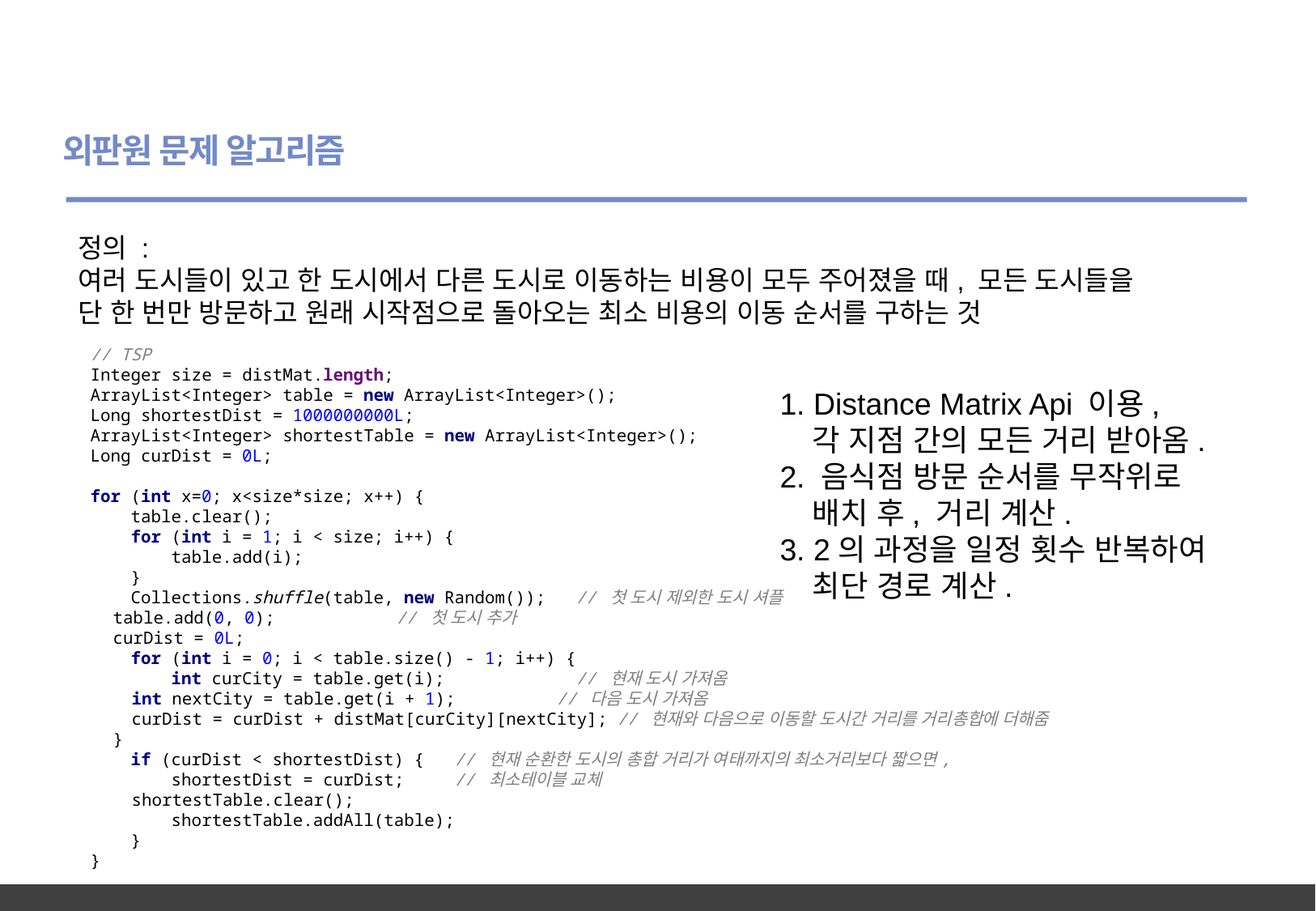

외판원 문제 알고리즘

정의 :
여러 도시들이 있고 한 도시에서 다른 도시로 이동하는 비용이 모두 주어졌을 때, 모든 도시들을 단 한 번만 방문하고 원래 시작점으로 돌아오는 최소 비용의 이동 순서를 구하는 것
// TSP
Integer size = distMat.length;
ArrayList<Integer> table = new ArrayList<Integer>();
Long shortestDist = 1000000000L;
ArrayList<Integer> shortestTable = new ArrayList<Integer>();
Long curDist = 0L;
for (int x=0; x<size*size; x++) {
    table.clear();
    for (int i = 1; i < size; i++) {
        table.add(i);
    }
    Collections.shuffle(table, new Random());   // 첫 도시 제외한 도시 셔플
    table.add(0, 0);            // 첫 도시 추가
    curDist = 0L;
    for (int i = 0; i < table.size() - 1; i++) {
        int curCity = table.get(i);             // 현재 도시 가져옴
        int nextCity = table.get(i + 1);          // 다음 도시 가져옴
        curDist = curDist + distMat[curCity][nextCity]; // 현재와 다음으로 이동할 도시간 거리를 거리총합에 더해줌
    }
    if (curDist < shortestDist) {   // 현재 순환한 도시의 총합 거리가 여태까지의 최소거리보다 짧으면,
        shortestDist = curDist;     // 최소테이블 교체
        shortestTable.clear();
        shortestTable.addAll(table);
    }
}
1. Distance Matrix Api 이용,
   각 지점 간의 모든 거리 받아옴.
2. 음식점 방문 순서를 무작위로
   배치 후, 거리 계산.
3. 2의 과정을 일정 횟수 반복하여
   최단 경로 계산.